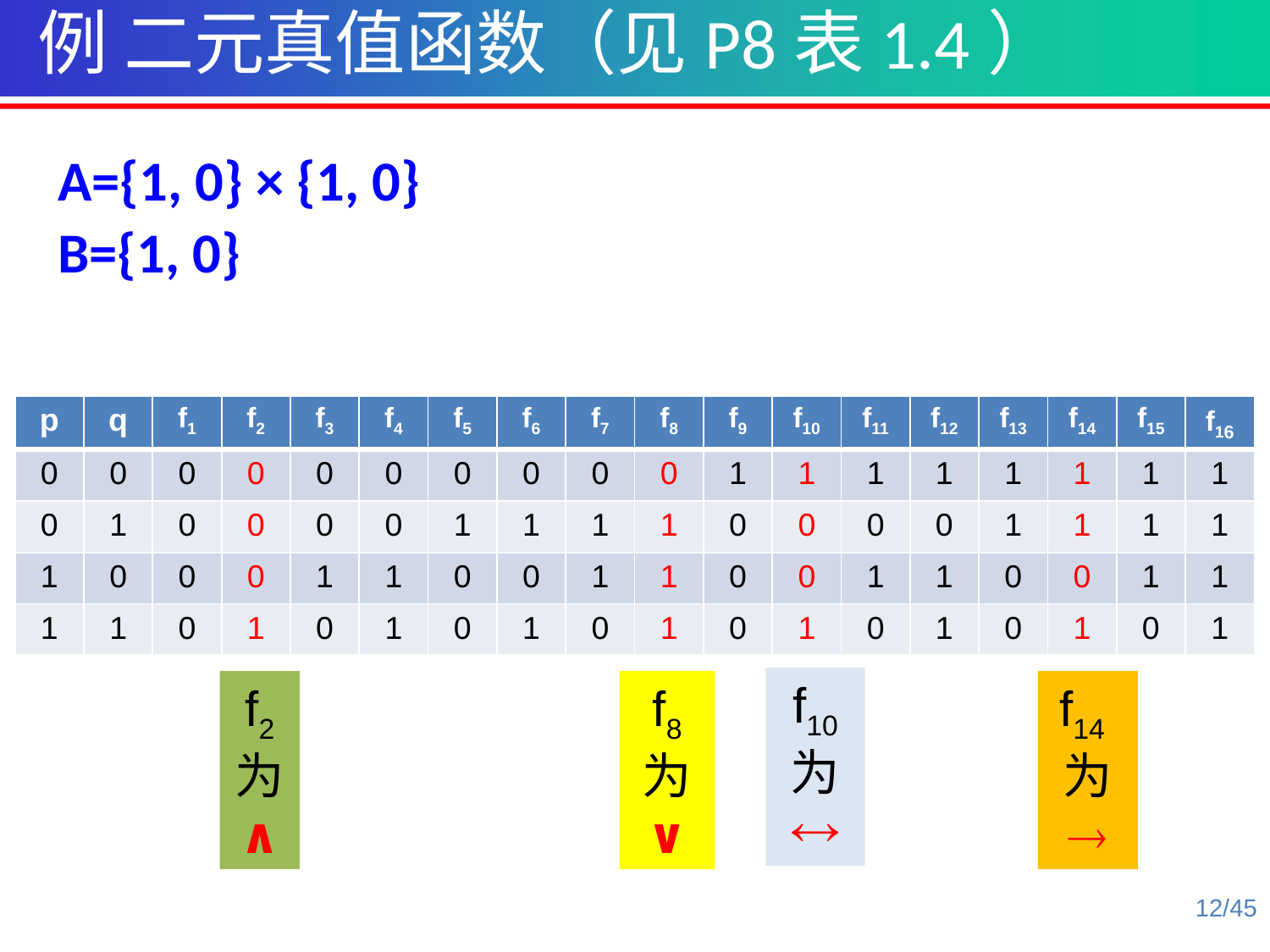

例 二元真值函数（见P8表1.4）
A={1, 0} × {1, 0}
B={1, 0}
| p | q | f1 | f2 | f3 | f4 | f5 | f6 | f7 | f8 | f9 | f10 | f11 | f12 | f13 | f14 | f15 | f16 |
| --- | --- | --- | --- | --- | --- | --- | --- | --- | --- | --- | --- | --- | --- | --- | --- | --- | --- |
| 0 | 0 | 0 | 0 | 0 | 0 | 0 | 0 | 0 | 0 | 1 | 1 | 1 | 1 | 1 | 1 | 1 | 1 |
| 0 | 1 | 0 | 0 | 0 | 0 | 1 | 1 | 1 | 1 | 0 | 0 | 0 | 0 | 1 | 1 | 1 | 1 |
| 1 | 0 | 0 | 0 | 1 | 1 | 0 | 0 | 1 | 1 | 0 | 0 | 1 | 1 | 0 | 0 | 1 | 1 |
| 1 | 1 | 0 | 1 | 0 | 1 | 0 | 1 | 0 | 1 | 0 | 1 | 0 | 1 | 0 | 1 | 0 | 1 |
f10
为
↔
f2
为
∧
f8
为
∨
f14为
→
12/45